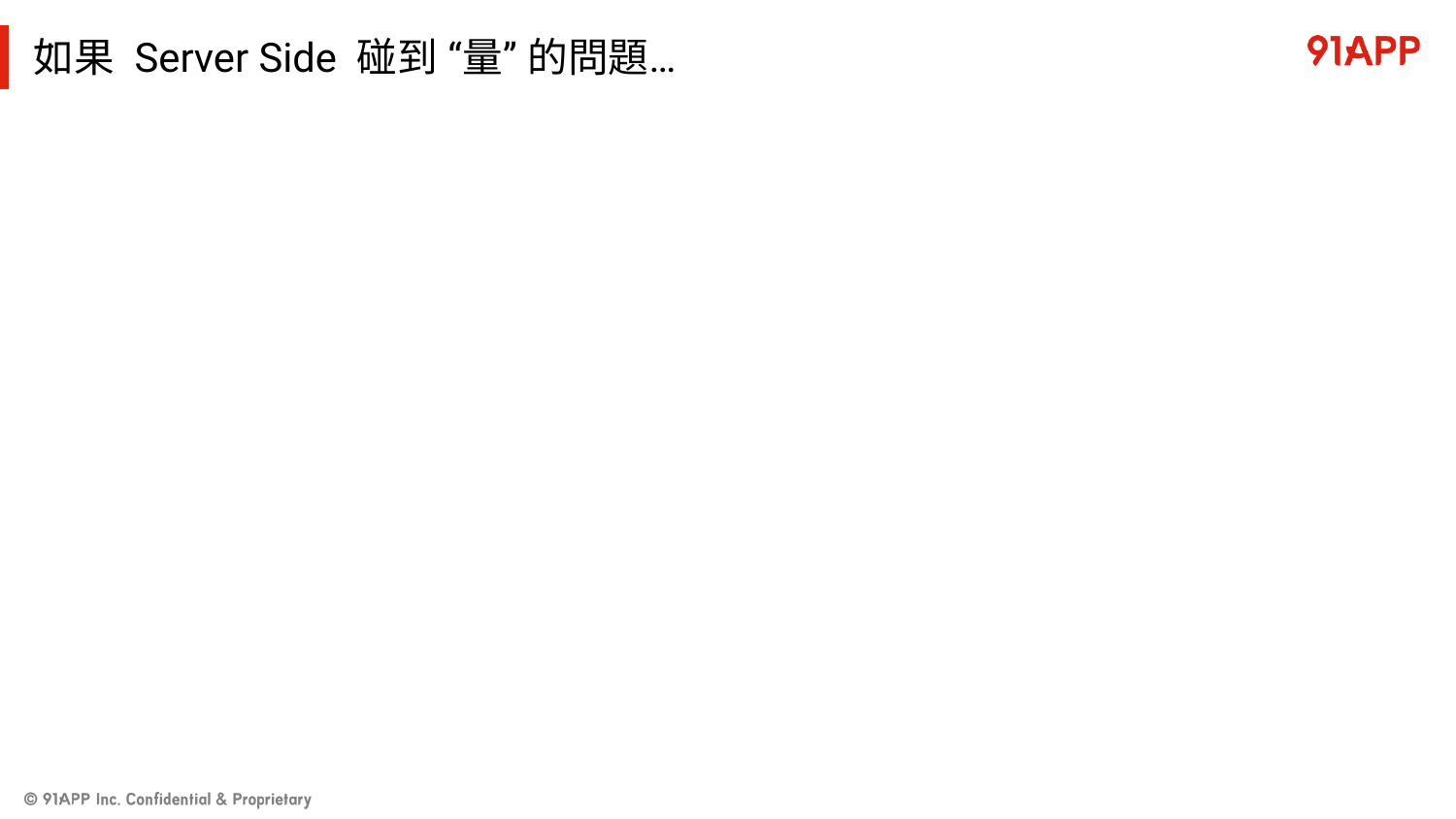

# 如果 Server Side 碰到 “量” 的問題…